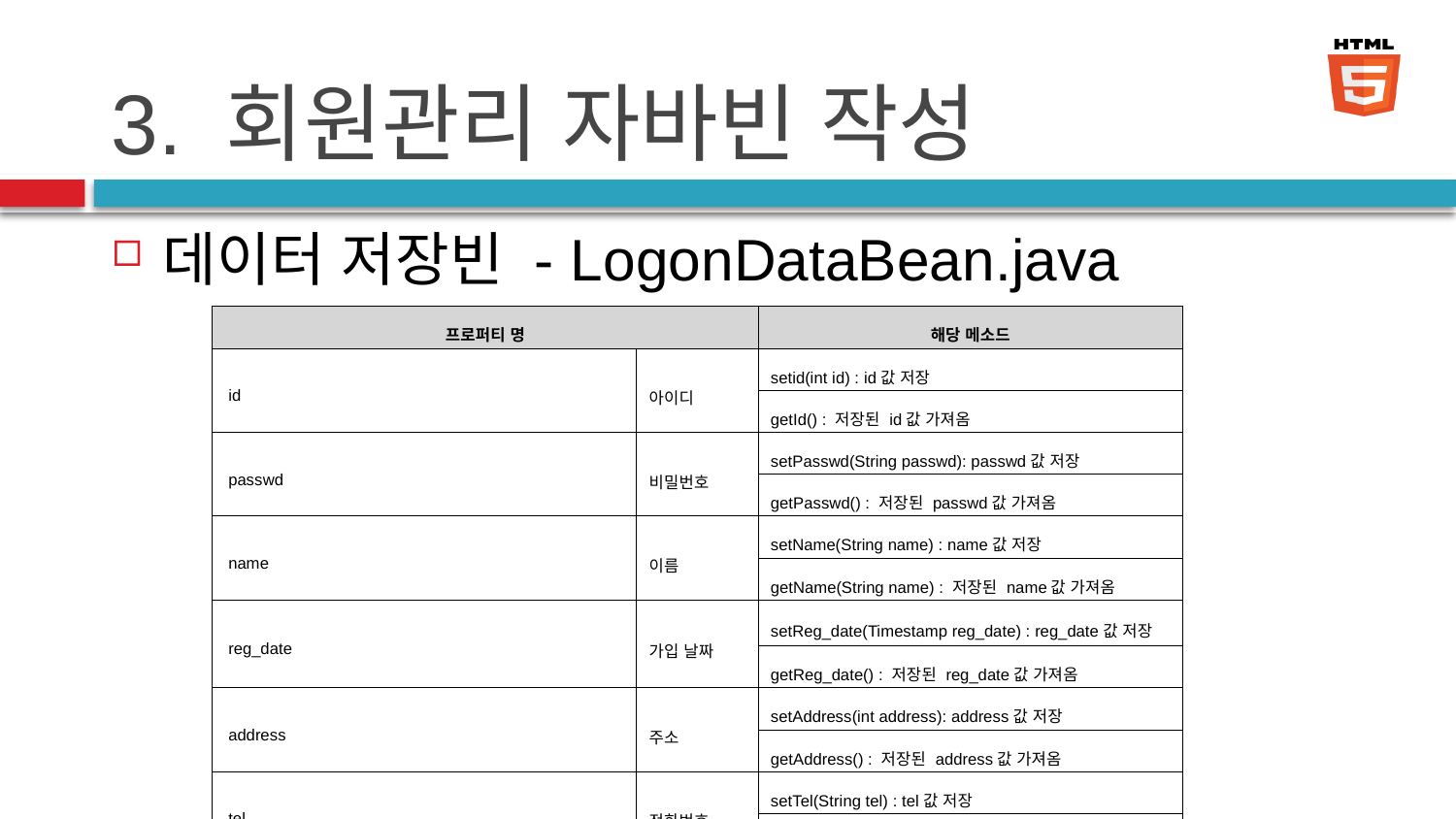

# 3. 회원관리 자바빈 작성
데이터 저장빈 - LogonDataBean.java

| 프로퍼티 명 |  | 해당 메소드 |
| --- | --- | --- |
| id | 아이디 | setid(int id) : id값 저장 |
|  |  | getId() : 저장된 id값 가져옴 |
| passwd | 비밀번호 | setPasswd(String passwd): passwd값 저장 |
|  |  | getPasswd() : 저장된 passwd값 가져옴 |
| name | 이름 | setName(String name) : name값 저장 |
|  |  | getName(String name) : 저장된 name값 가져옴 |
| reg\_date | 가입 날짜 | setReg\_date(Timestamp reg\_date) : reg\_date값 저장 |
|  |  | getReg\_date() : 저장된 reg\_date값 가져옴 |
| address | 주소 | setAddress(int address): address값 저장 |
|  |  | getAddress() : 저장된 address값 가져옴 |
| tel | 전화번호 | setTel(String tel) : tel값 저장 |
|  |  | getTel() : 저장된 tel값 가져옴 |